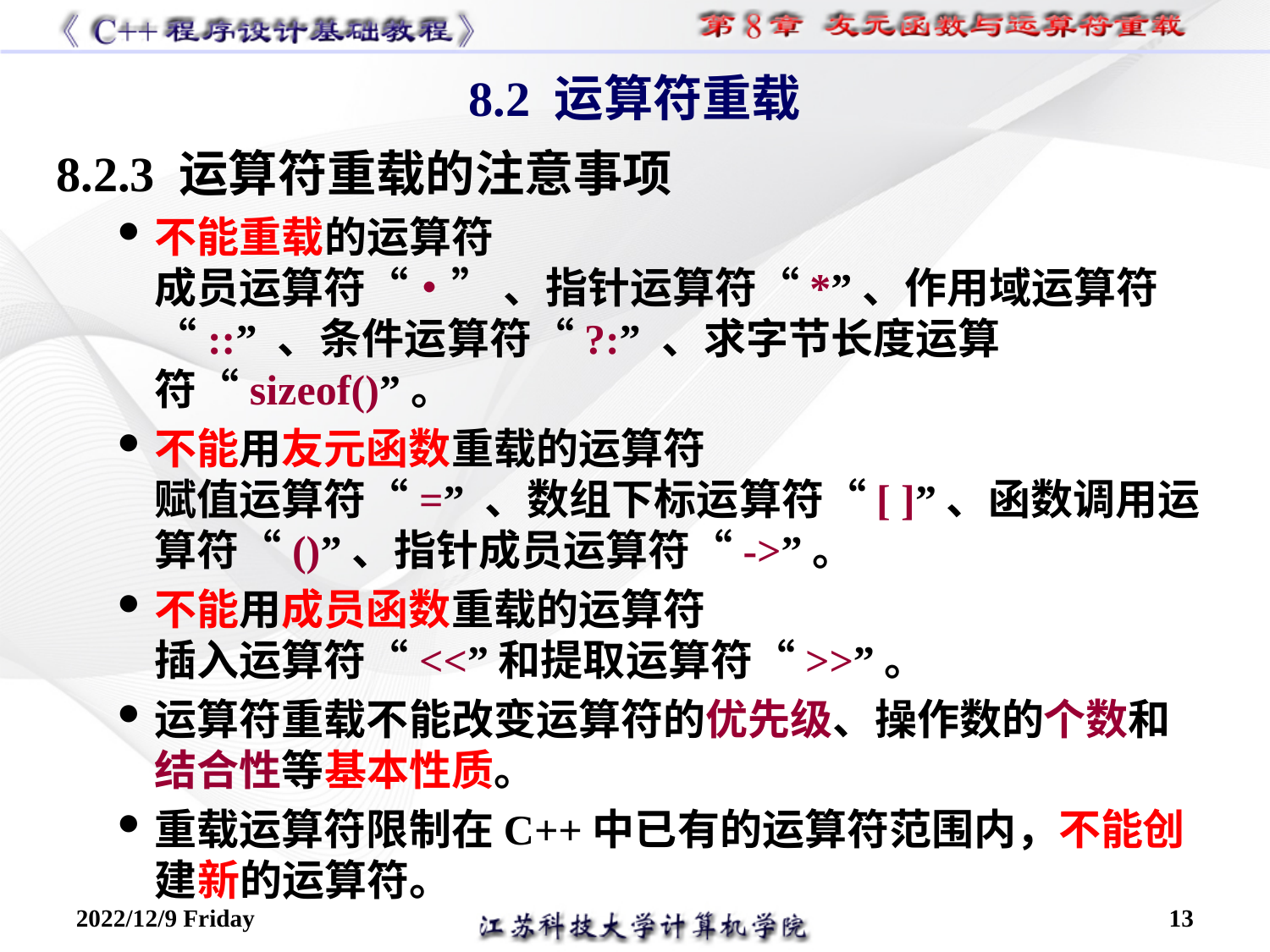

8.2 运算符重载
8.2.3 运算符重载的注意事项
不能重载的运算符
成员运算符“•” 、指针运算符“*”、作用域运算符“::” 、条件运算符“?:” 、求字节长度运算符“sizeof()”。
不能用友元函数重载的运算符
赋值运算符“=” 、数组下标运算符“[ ]”、函数调用运算符“()”、指针成员运算符“->”。
不能用成员函数重载的运算符
插入运算符“<<”和提取运算符“>>”。
运算符重载不能改变运算符的优先级、操作数的个数和结合性等基本性质。
重载运算符限制在C++中已有的运算符范围内，不能创建新的运算符。